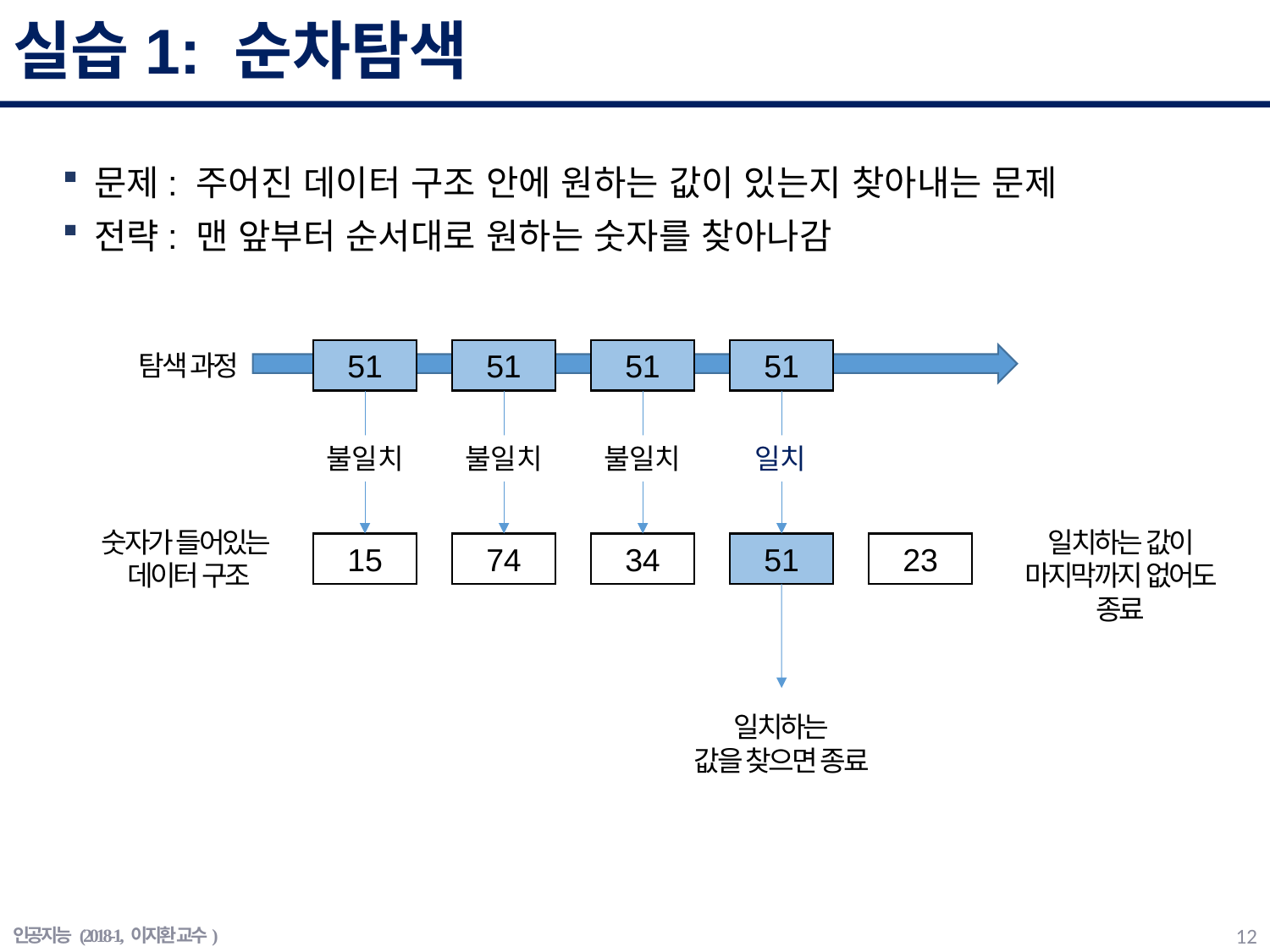

# 실습1: 순차탐색
문제: 주어진 데이터 구조 안에 원하는 값이 있는지 찾아내는 문제
전략: 맨 앞부터 순서대로 원하는 숫자를 찾아나감
51
51
51
51
탐색 과정

불일치
불일치
불일치
일치
일치하는 값이 마지막까지 없어도 종료
숫자가 들어있는
데이터 구조
15
74
34
51
23
일치하는
값을 찾으면 종료
인공지능 (2018-1, 이지환 교수)
12